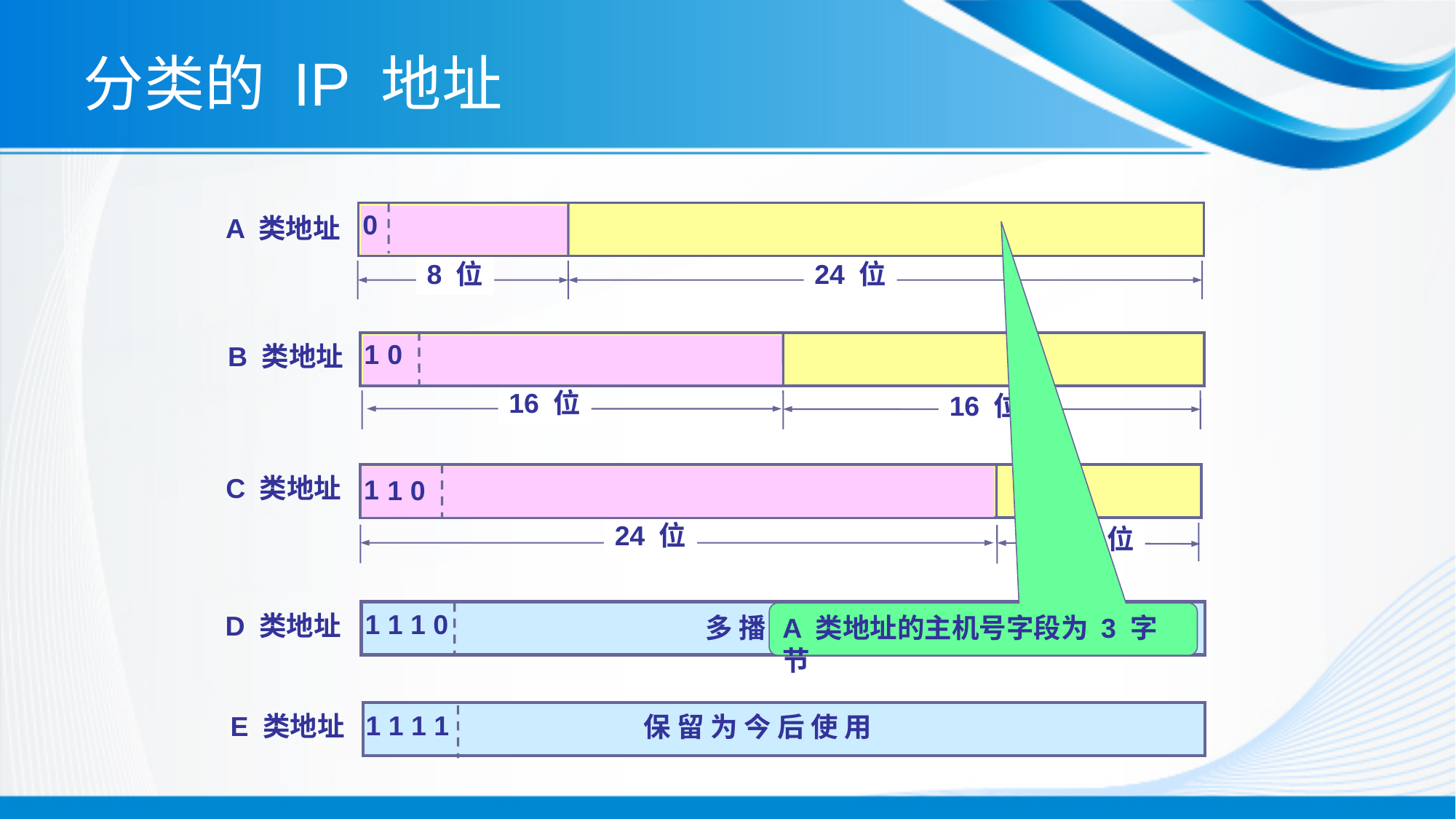

# 分类的 IP 地址
0

A 类地址

8 位
24 位

1
0

B 类地址

16 位
16 位

C 类地址

1
1
0
24 位
8 位

1 1 1 0

D 类地址
A 类地址的主机号字段为 3 字节
多 播 地 址

1 1 1 1
E 类地址
保 留 为 今 后 使 用